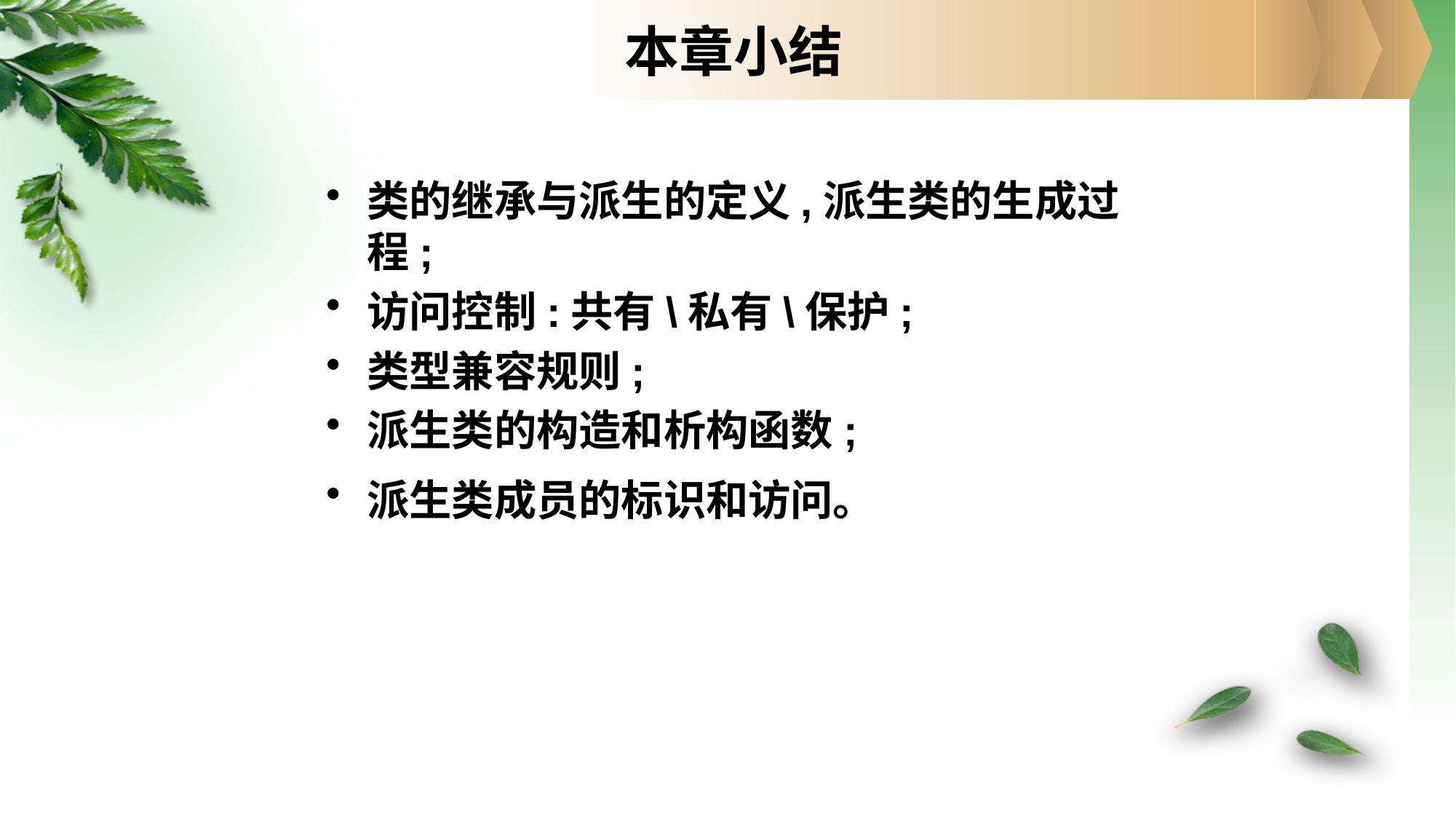

本章小结
类的继承与派生的定义,派生类的生成过程;
访问控制:共有\私有\保护;
类型兼容规则;
派生类的构造和析构函数;
派生类成员的标识和访问。